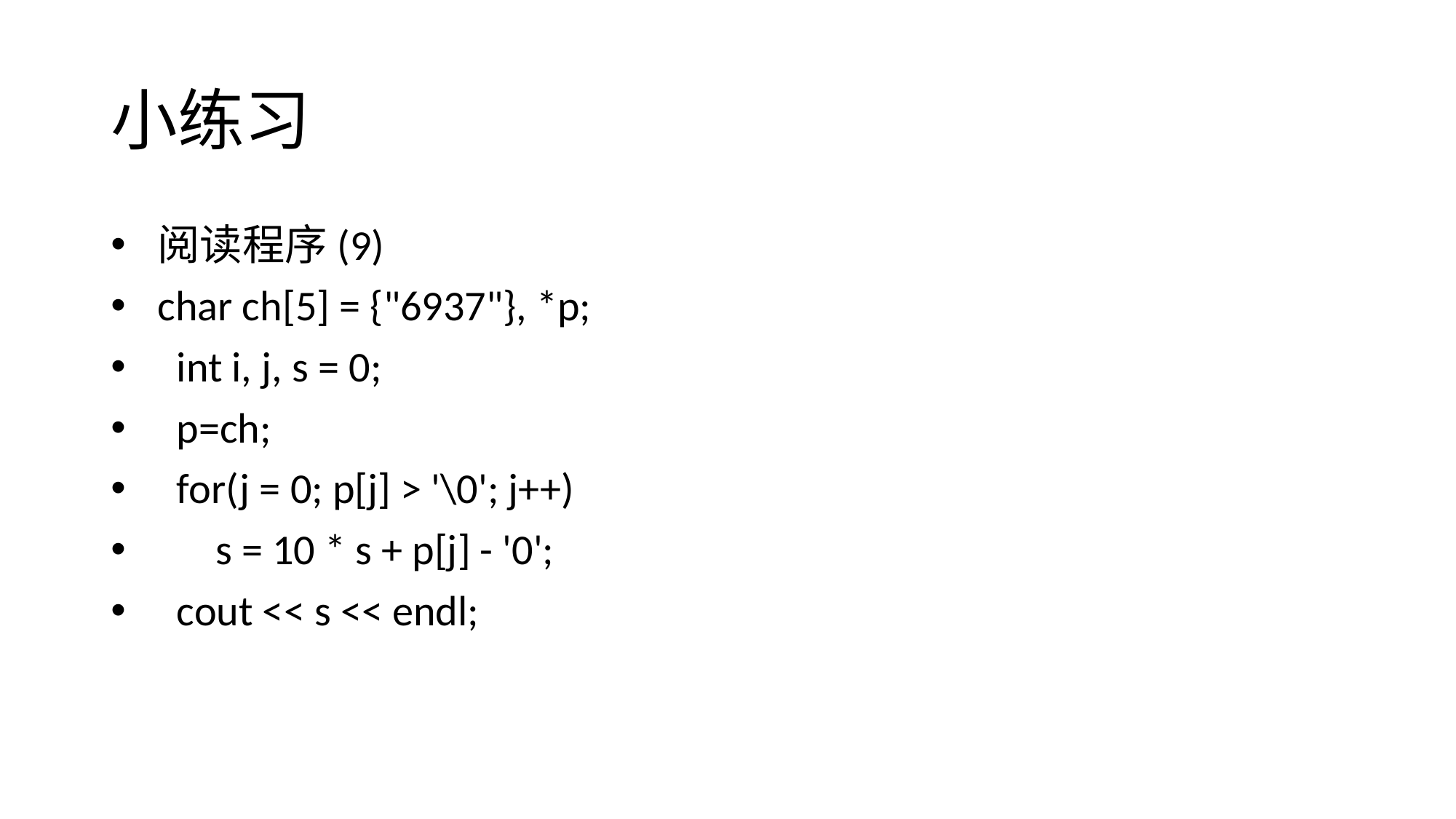

# 小练习
 阅读程序(9)
  char ch[5] = {"6937"}, *p;
    int i, j, s = 0;
    p=ch;
    for(j = 0; p[j] > '\0'; j++)
        s = 10 * s + p[j] - '0';
    cout << s << endl;